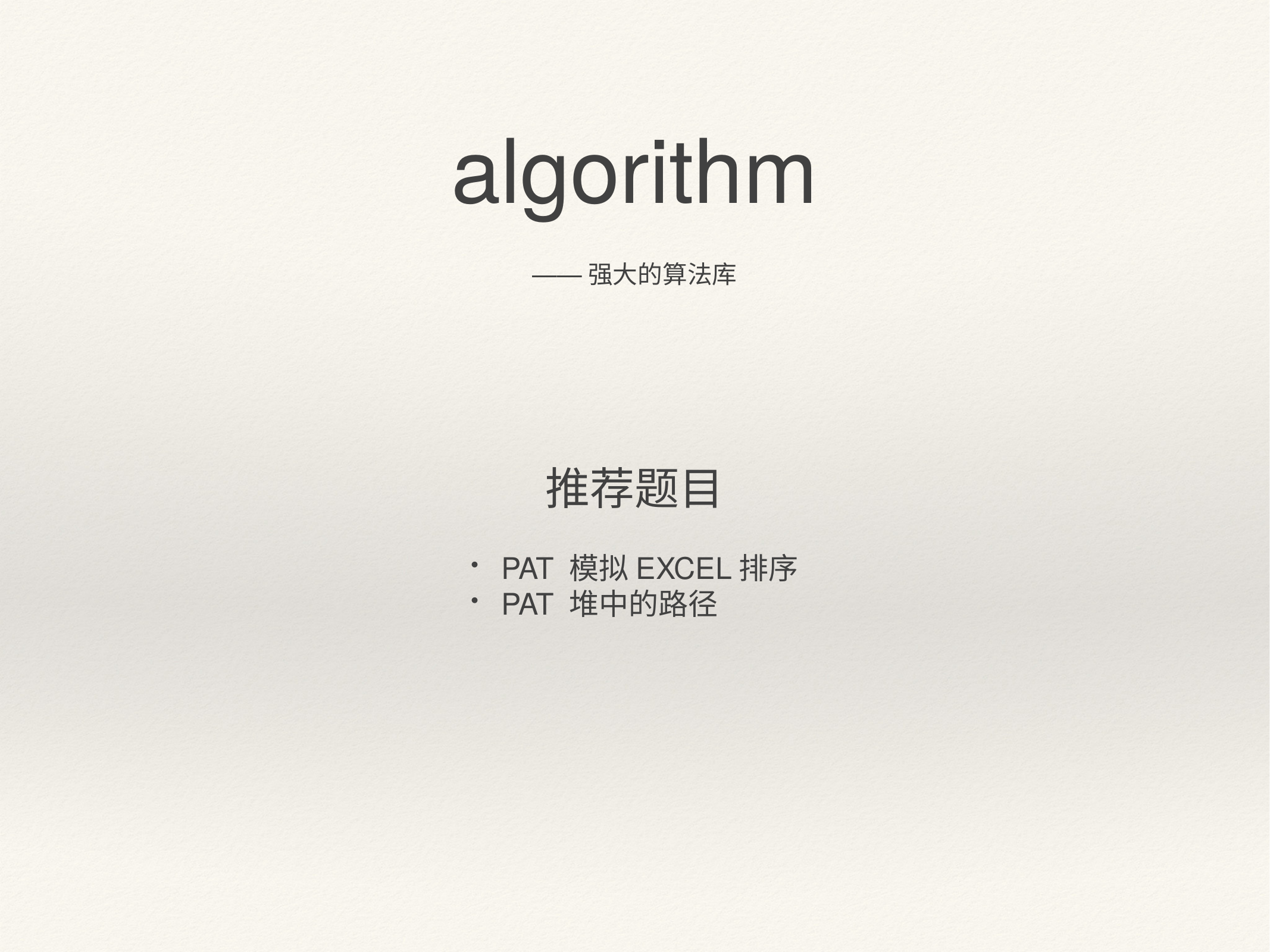

algorithm
——强大的算法库
推荐题目

PAT 模拟EXCEL排序
PAT 堆中的路径